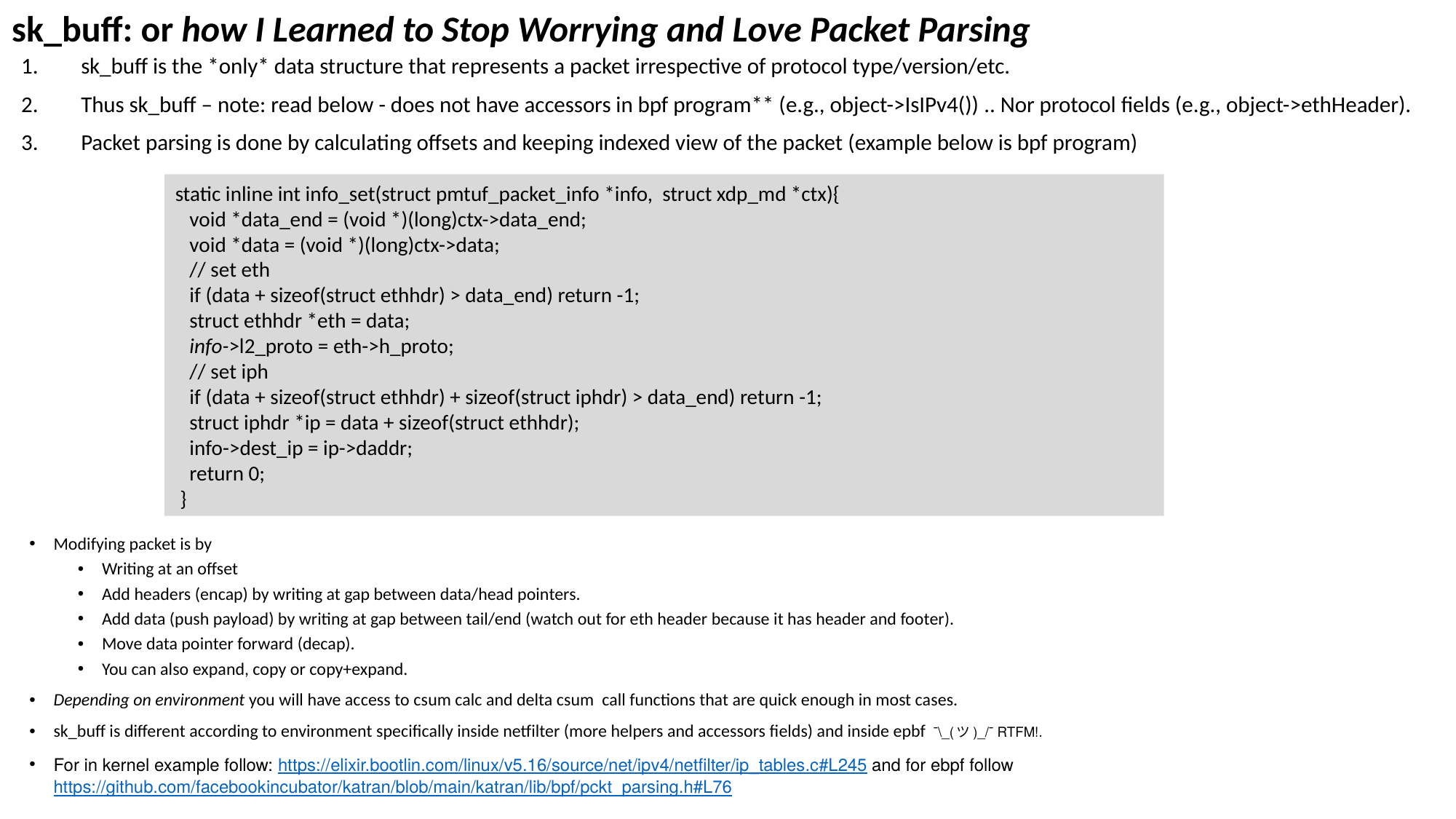

sk_buff: or how I Learned to Stop Worrying and Love Packet Parsing
sk_buff is the *only* data structure that represents a packet irrespective of protocol type/version/etc.
Thus sk_buff – note: read below - does not have accessors in bpf program** (e.g., object->IsIPv4()) .. Nor protocol fields (e.g., object->ethHeader).
Packet parsing is done by calculating offsets and keeping indexed view of the packet (example below is bpf program)

static inline int info_set(struct pmtuf_packet_info *info,  struct xdp_md *ctx){
   void *data_end = (void *)(long)ctx->data_end;
   void *data = (void *)(long)ctx->data;
   // set eth
   if (data + sizeof(struct ethhdr) > data_end) return -1;
   struct ethhdr *eth = data;
   info->l2_proto = eth->h_proto;
   // set iph
   if (data + sizeof(struct ethhdr) + sizeof(struct iphdr) > data_end) return -1;
   struct iphdr *ip = data + sizeof(struct ethhdr);
   info->dest_ip = ip->daddr;
   return 0;
 }
Modifying packet is by
Writing at an offset
Add headers (encap) by writing at gap between data/head pointers.
Add data (push payload) by writing at gap between tail/end (watch out for eth header because it has header and footer).
Move data pointer forward (decap).
You can also expand, copy or copy+expand.
Depending on environment you will have access to csum calc and delta csum  call functions that are quick enough in most cases.
sk_buff is different according to environment specifically inside netfilter (more helpers and accessors fields) and inside epbf  ¯\_(ツ)_/¯ RTFM!.
For in kernel example follow: https://elixir.bootlin.com/linux/v5.16/source/net/ipv4/netfilter/ip_tables.c#L245 and for ebpf follow https://github.com/facebookincubator/katran/blob/main/katran/lib/bpf/pckt_parsing.h#L76